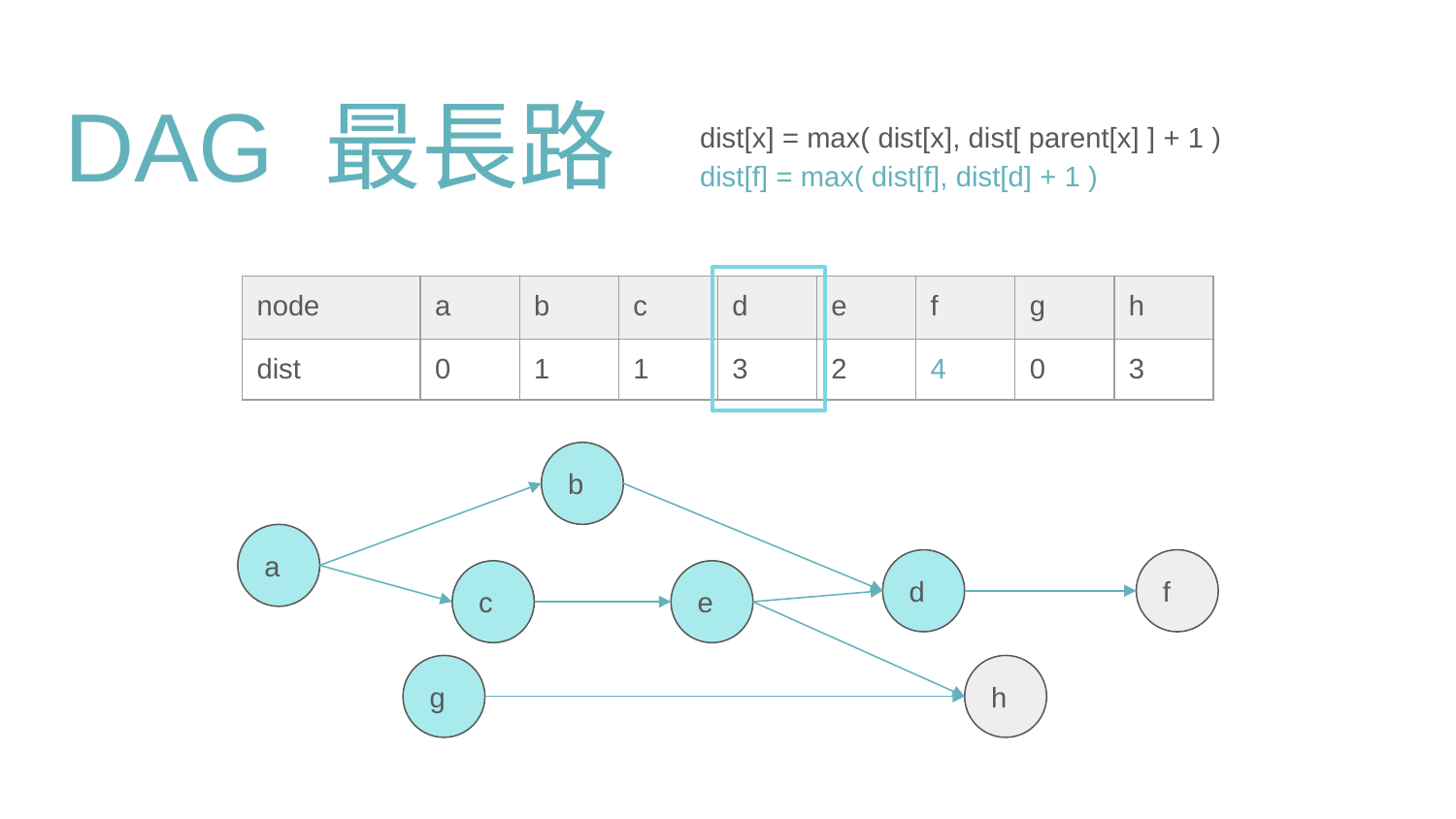

# DAG 最長路
dist[x] = max( dist[x], dist[ parent[x] ] + 1 )
dist[f] = max( dist[f], dist[d] + 1 )

| node | a | b | c | d | e | f | g | h |
| --- | --- | --- | --- | --- | --- | --- | --- | --- |
| dist | 0 | 1 | 1 | 3 | 2 | 4 | 0 | 3 |
b
a
d
f
e
c
g
h